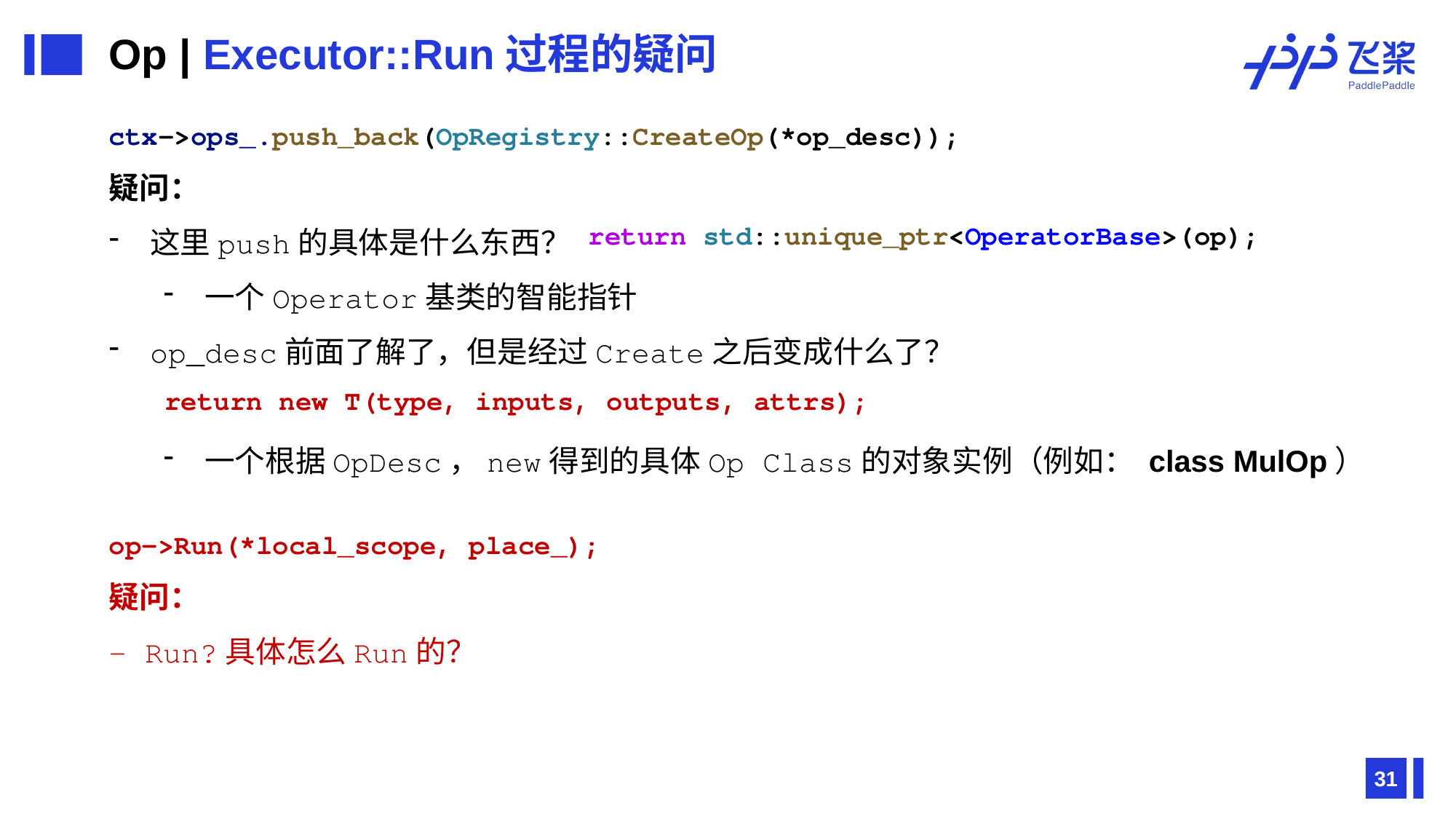

Op | Executor::Run过程的疑问
ctx->ops_.push_back(OpRegistry::CreateOp(*op_desc));
疑问：
这里push的具体是什么东西？
一个Operator基类的智能指针
op_desc前面了解了，但是经过Create之后变成什么了？

一个根据OpDesc，new得到的具体Op Class的对象实例（例如： class MulOp）

op->Run(*local_scope, place_);
疑问：
- Run?具体怎么Run的？
return std::unique_ptr<OperatorBase>(op);
return new T(type, inputs, outputs, attrs);
31